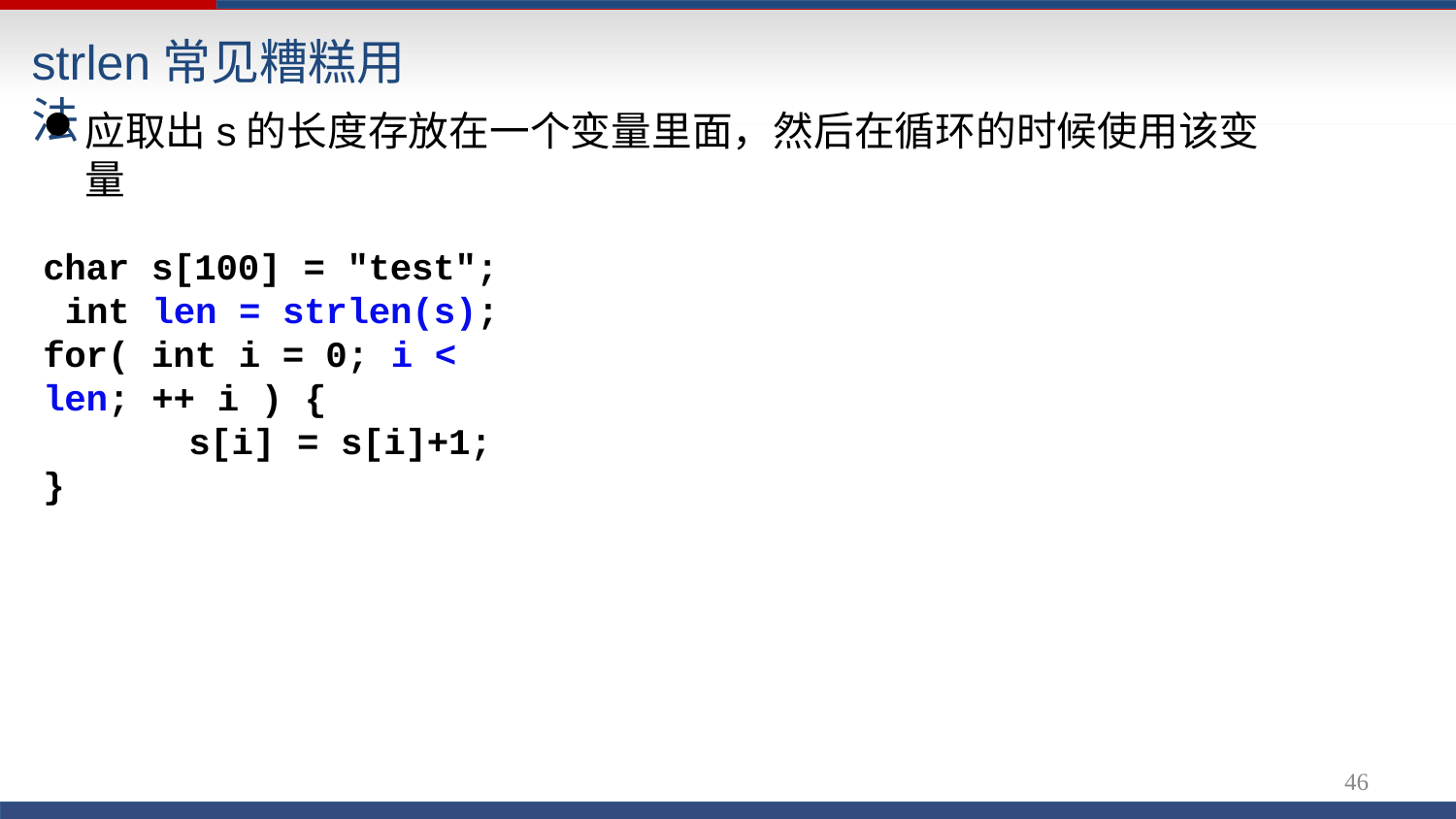

# strlen常见糟糕用法
应取出s的长度存放在一个变量里面，然后在循环的时候使用该变量
char s[100] = "test";  int len = strlen(s);
for( int i = 0; i < len; ++ i ) {
s[i] = s[i]+1;
}
46